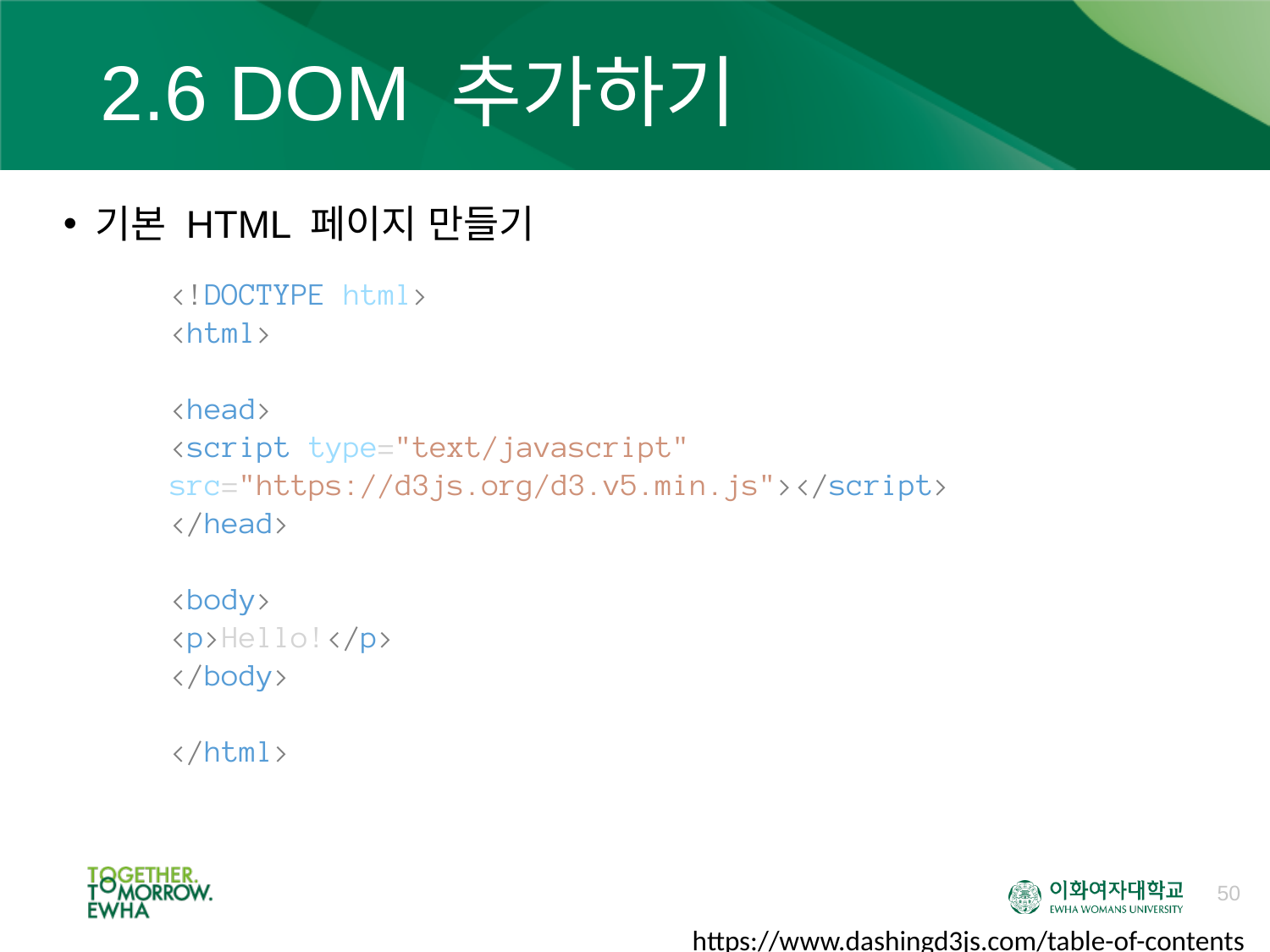

# 2.6 DOM 추가하기
기본 HTML 페이지 만들기
<!DOCTYPE html>
<html>
<head>
<script type="text/javascript" src="https://d3js.org/d3.v5.min.js"></script>
</head>
<body>
<p>Hello!</p>
</body>
</html>
50
https://www.dashingd3js.com/table-of-contents